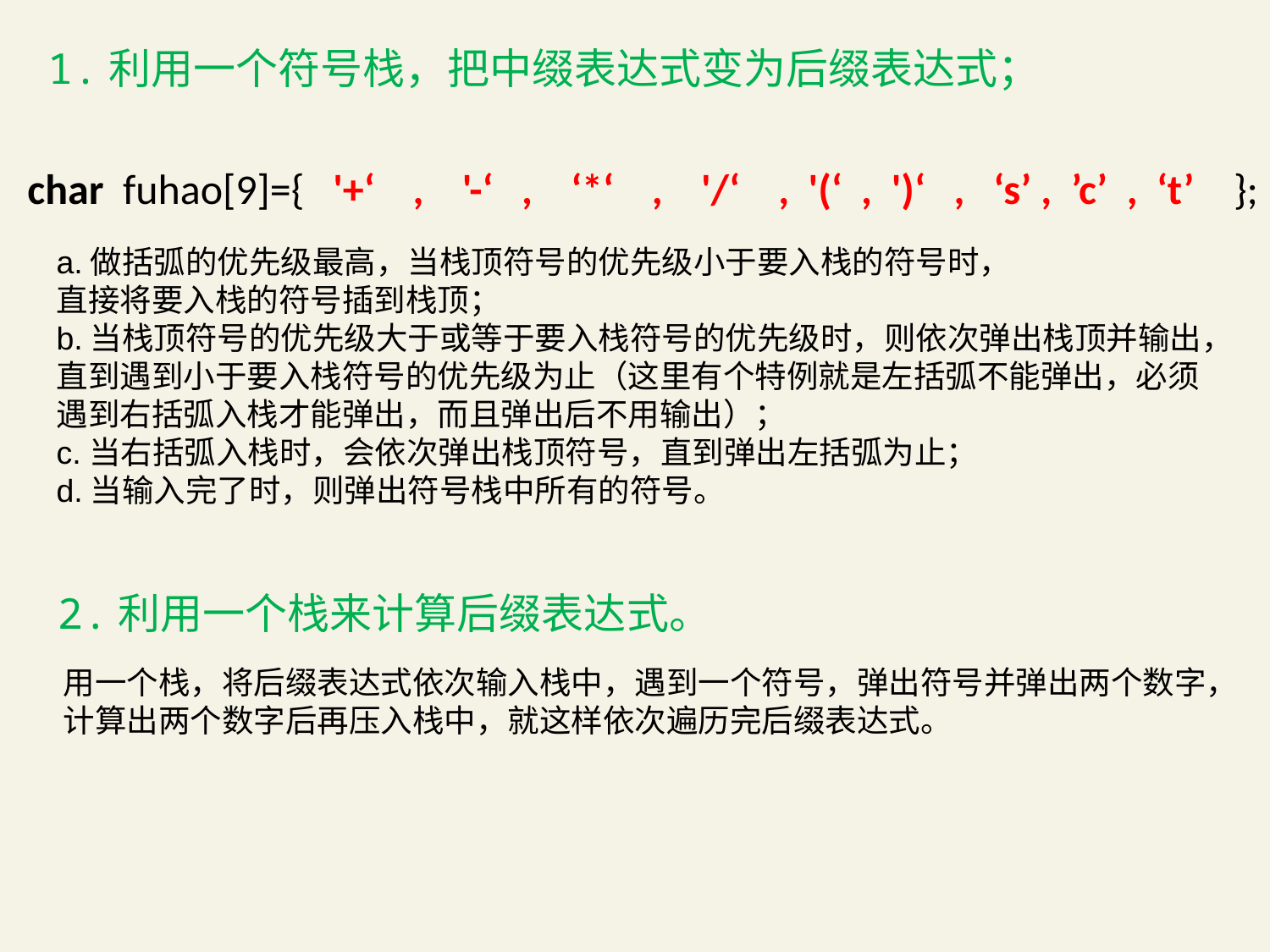

1.利用一个符号栈，把中缀表达式变为后缀表达式；
char  fuhao[9]={   '+‘    ,    '-‘   ,    ‘*‘    ,    '/‘    ,  '(‘  ,  ')‘   ,   ‘s’ ,  ’c’  ,  ‘t’    };
a.做括弧的优先级最高，当栈顶符号的优先级小于要入栈的符号时，
直接将要入栈的符号插到栈顶；
b.当栈顶符号的优先级大于或等于要入栈符号的优先级时，则依次弹出栈顶并输出，
直到遇到小于要入栈符号的优先级为止（这里有个特例就是左括弧不能弹出，必须
遇到右括弧入栈才能弹出，而且弹出后不用输出）；
c.当右括弧入栈时，会依次弹出栈顶符号，直到弹出左括弧为止；
d.当输入完了时，则弹出符号栈中所有的符号。
2.利用一个栈来计算后缀表达式。

用一个栈，将后缀表达式依次输入栈中，遇到一个符号，弹出符号并弹出两个数字，
计算出两个数字后再压入栈中，就这样依次遍历完后缀表达式。